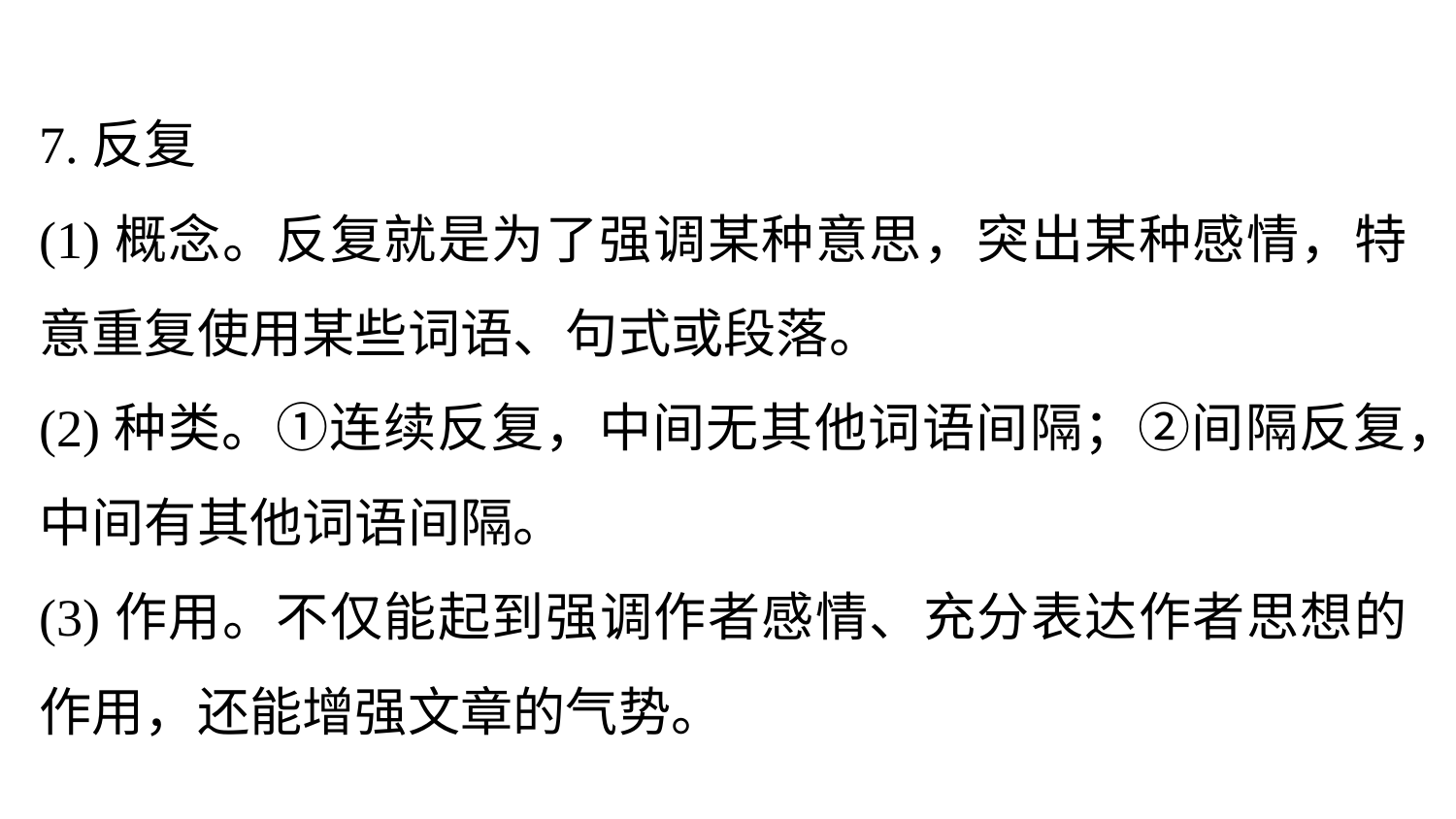

7.反复
(1)概念。反复就是为了强调某种意思，突出某种感情，特意重复使用某些词语、句式或段落。
(2)种类。①连续反复，中间无其他词语间隔；②间隔反复，中间有其他词语间隔。
(3)作用。不仅能起到强调作者感情、充分表达作者思想的作用，还能增强文章的气势。